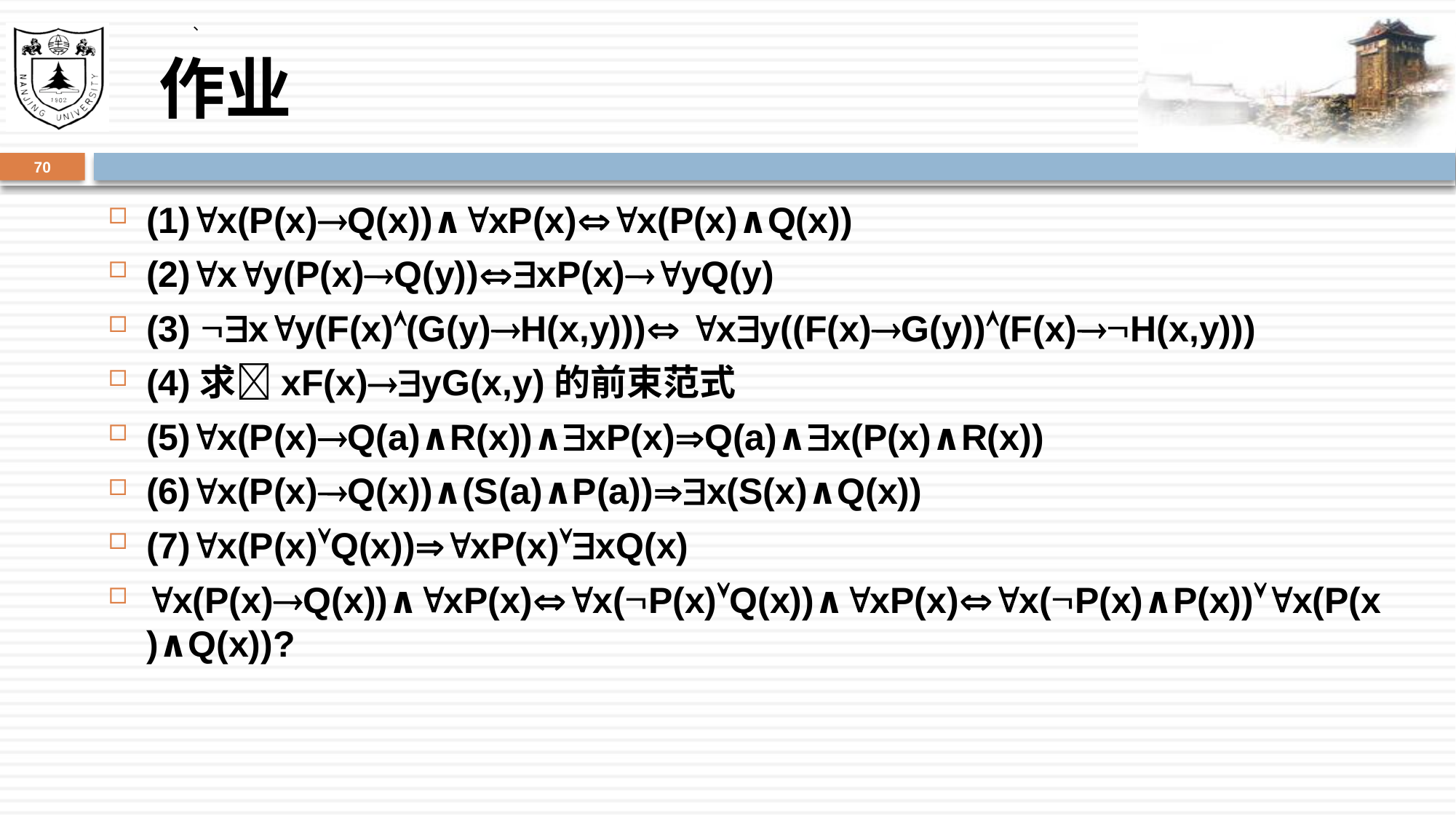

、
# 作业
70
(1)∀x(P(x)→Q(x))∧∀xP(x)⇔∀x(P(x)∧Q(x))
(2)∀x∀y(P(x)→Q(y))⇔∃xP(x)→∀yQ(y)
(3) ¬∃x∀y(F(x)∧(G(y)→H(x,y)))⇔ ∀x∃y((F(x)→G(y))∧(F(x)→¬H(x,y)))
(4)求∃xF(x)→∃yG(x,y)的前束范式
(5)∀x(P(x)→Q(a)∧R(x))∧∃xP(x)⇒Q(a)∧∃x(P(x)∧R(x))
(6)∀x(P(x)→Q(x))∧(S(a)∧P(a))⇒∃x(S(x)∧Q(x))
(7)∀x(P(x)∨Q(x))⇒∀xP(x)∨∃xQ(x)
∀x(P(x)→Q(x))∧∀xP(x)⇔∀x(¬P(x)∨Q(x))∧∀xP(x)⇔∀x(¬P(x)∧P(x))∨∀x(P(x)∧Q(x))?